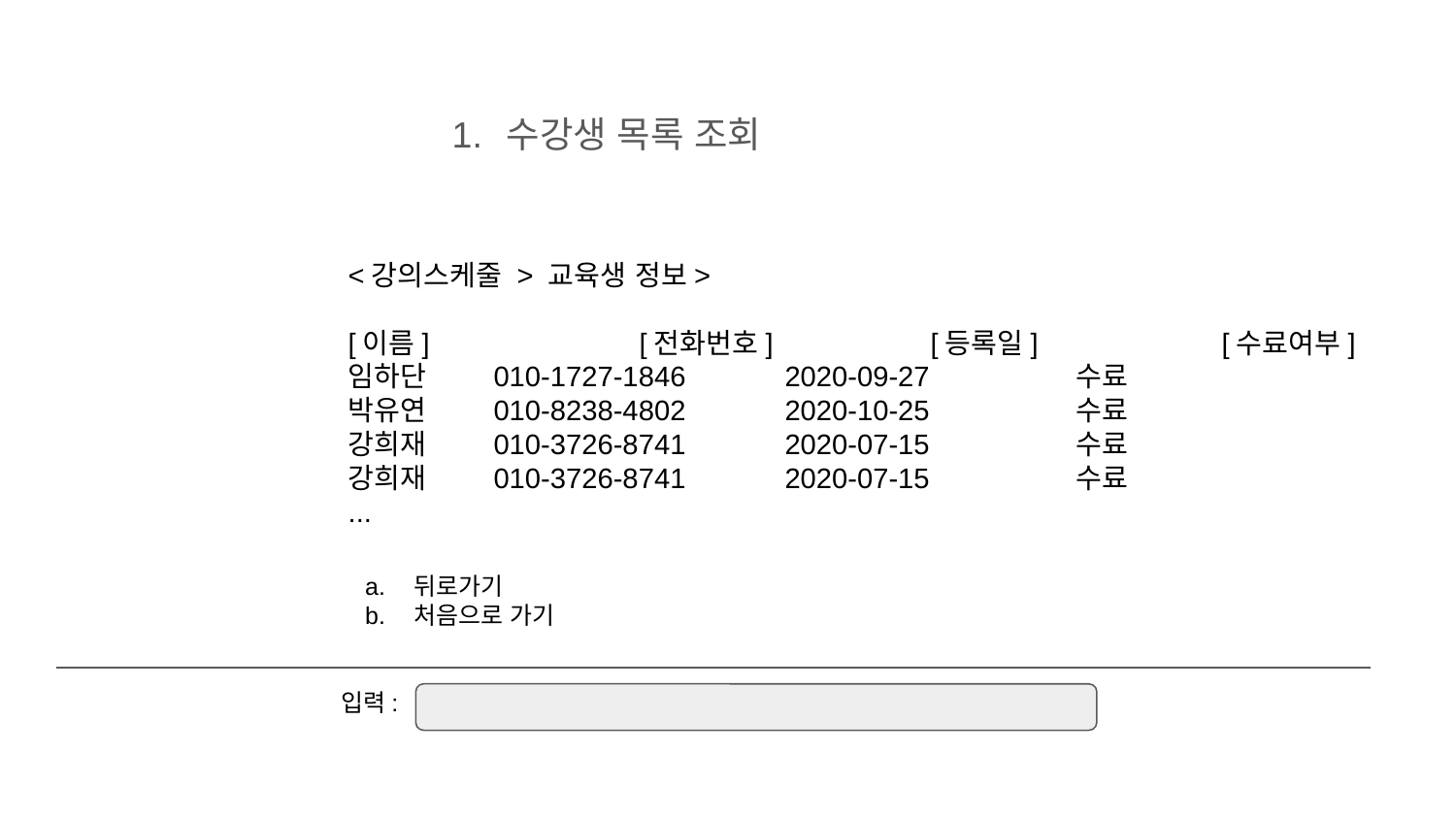

# 수강생 목록 조회
<강의스케줄 > 교육생 정보>

[이름]		[전화번호]		[등록일]		[수료여부]
임하단	010-1727-1846	2020-09-27		수료
박유연	010-8238-4802	2020-10-25		수료
강희재	010-3726-8741	2020-07-15		수료
강희재	010-3726-8741	2020-07-15		수료
...

뒤로가기
처음으로 가기

입력: